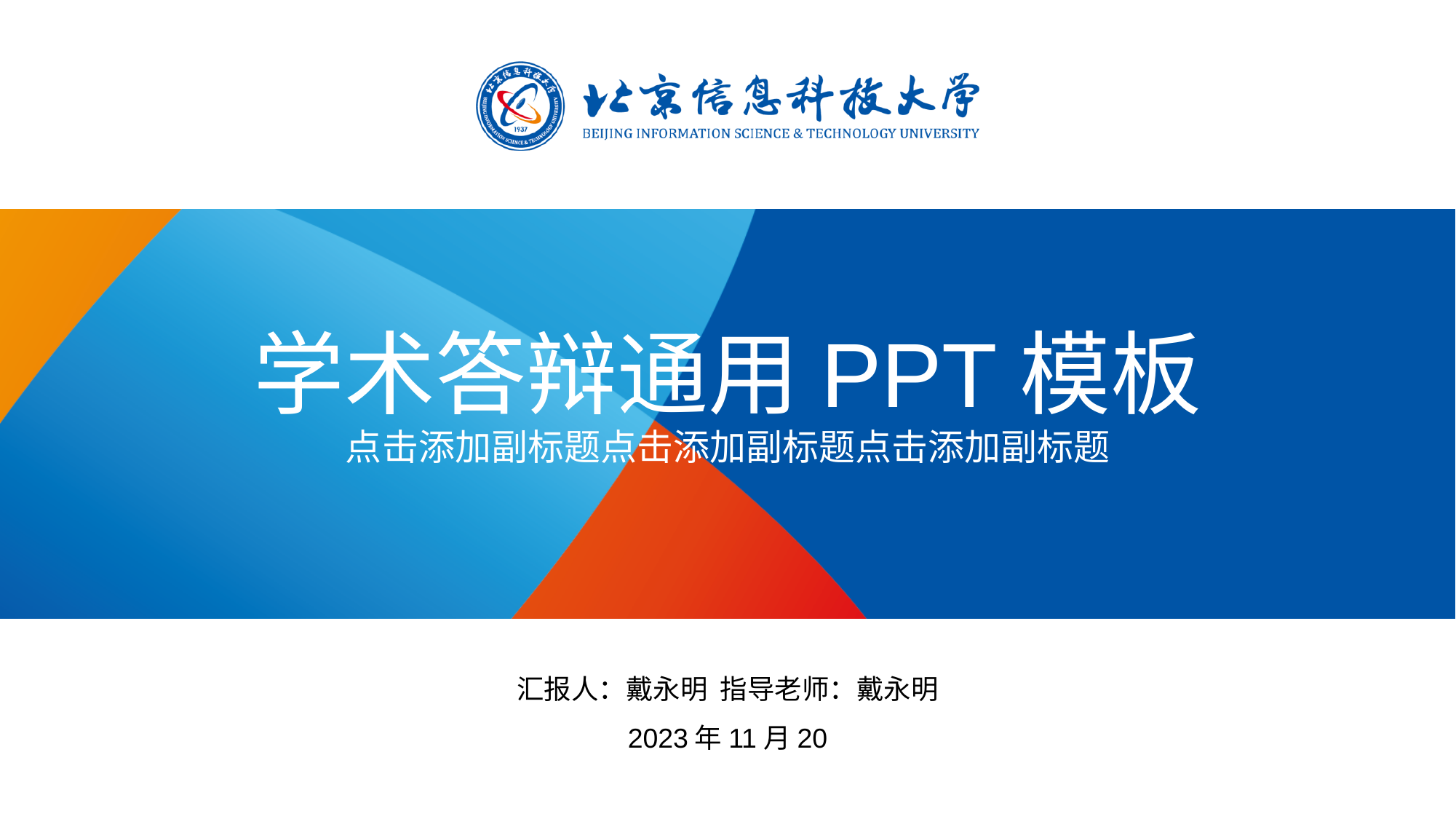

学术答辩通用PPT模板
点击添加副标题点击添加副标题点击添加副标题
汇报人：戴永明  指导老师：戴永明
2023年11月20